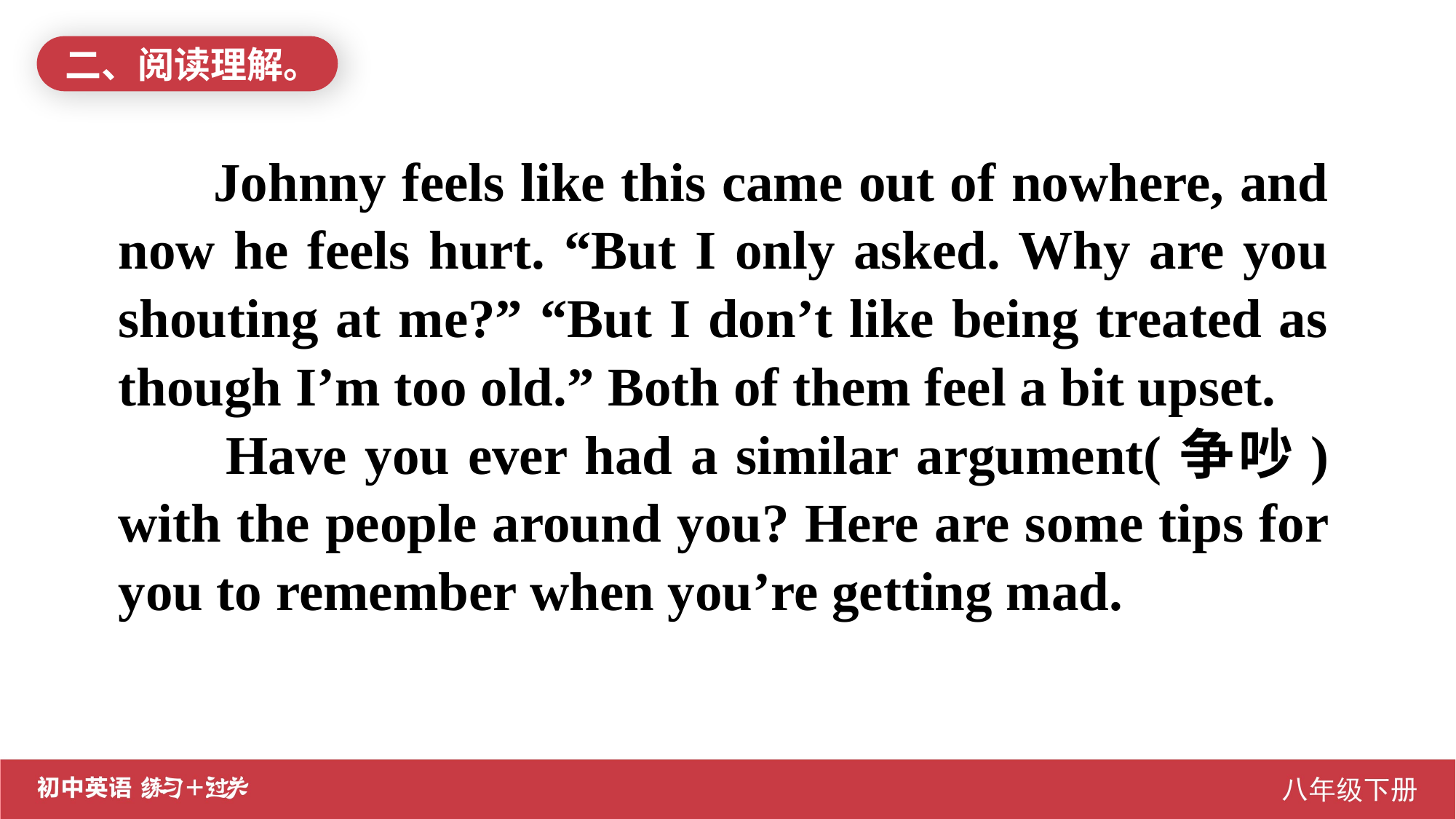

二、阅读理解。
      Johnny feels like this came out of nowhere, and now he feels hurt. “But I only asked. Why are you shouting at me?” “But I don’t like being treated as though I’m too old.” Both of them feel a bit upset.
      Have you ever had a similar argument(争吵) with the people around you? Here are some tips for you to remember when you’re getting mad.